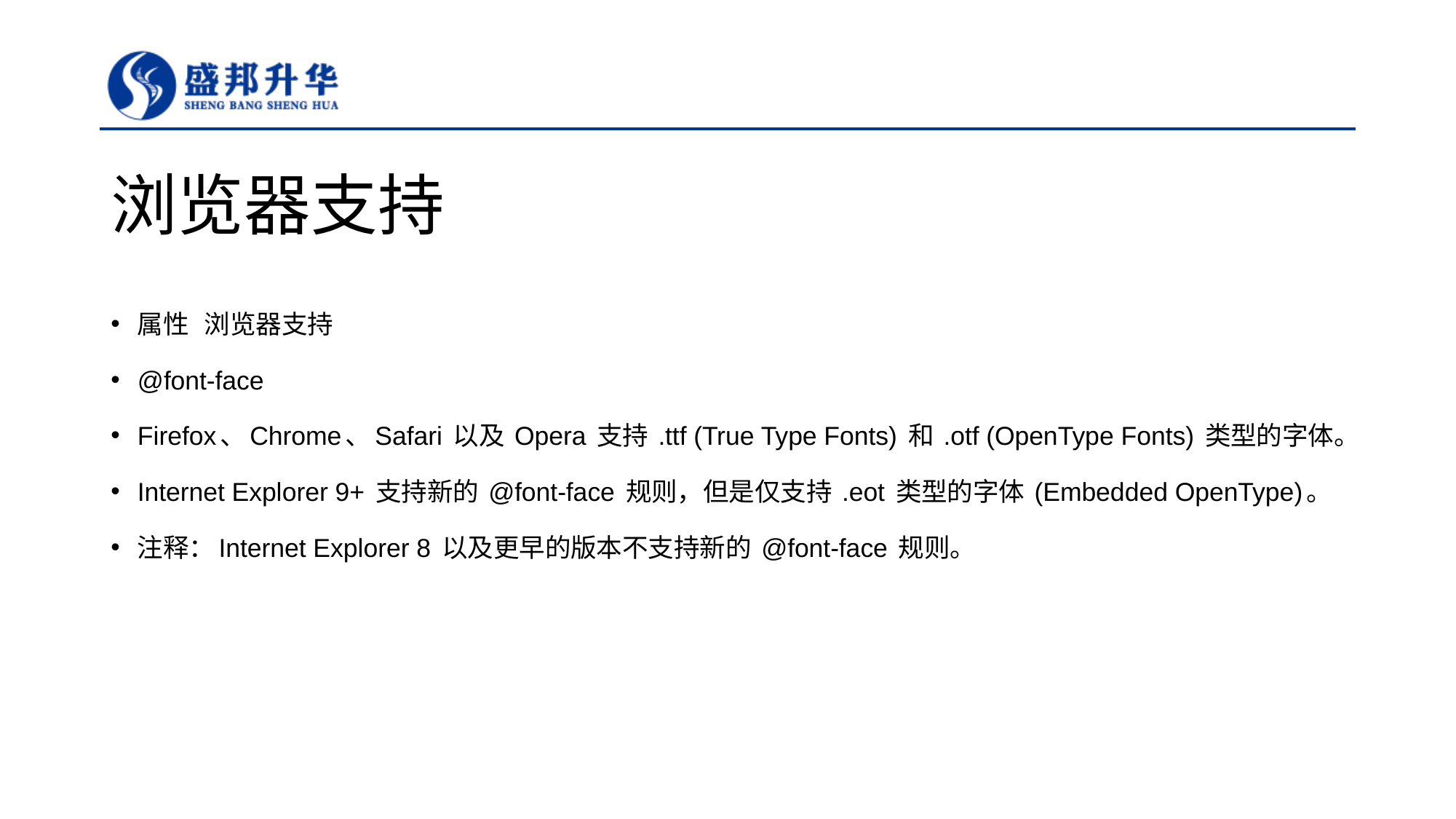

# 浏览器支持
属性	浏览器支持
@font-face
Firefox、Chrome、Safari 以及 Opera 支持 .ttf (True Type Fonts) 和 .otf (OpenType Fonts) 类型的字体。
Internet Explorer 9+ 支持新的 @font-face 规则，但是仅支持 .eot 类型的字体 (Embedded OpenType)。
注释：Internet Explorer 8 以及更早的版本不支持新的 @font-face 规则。